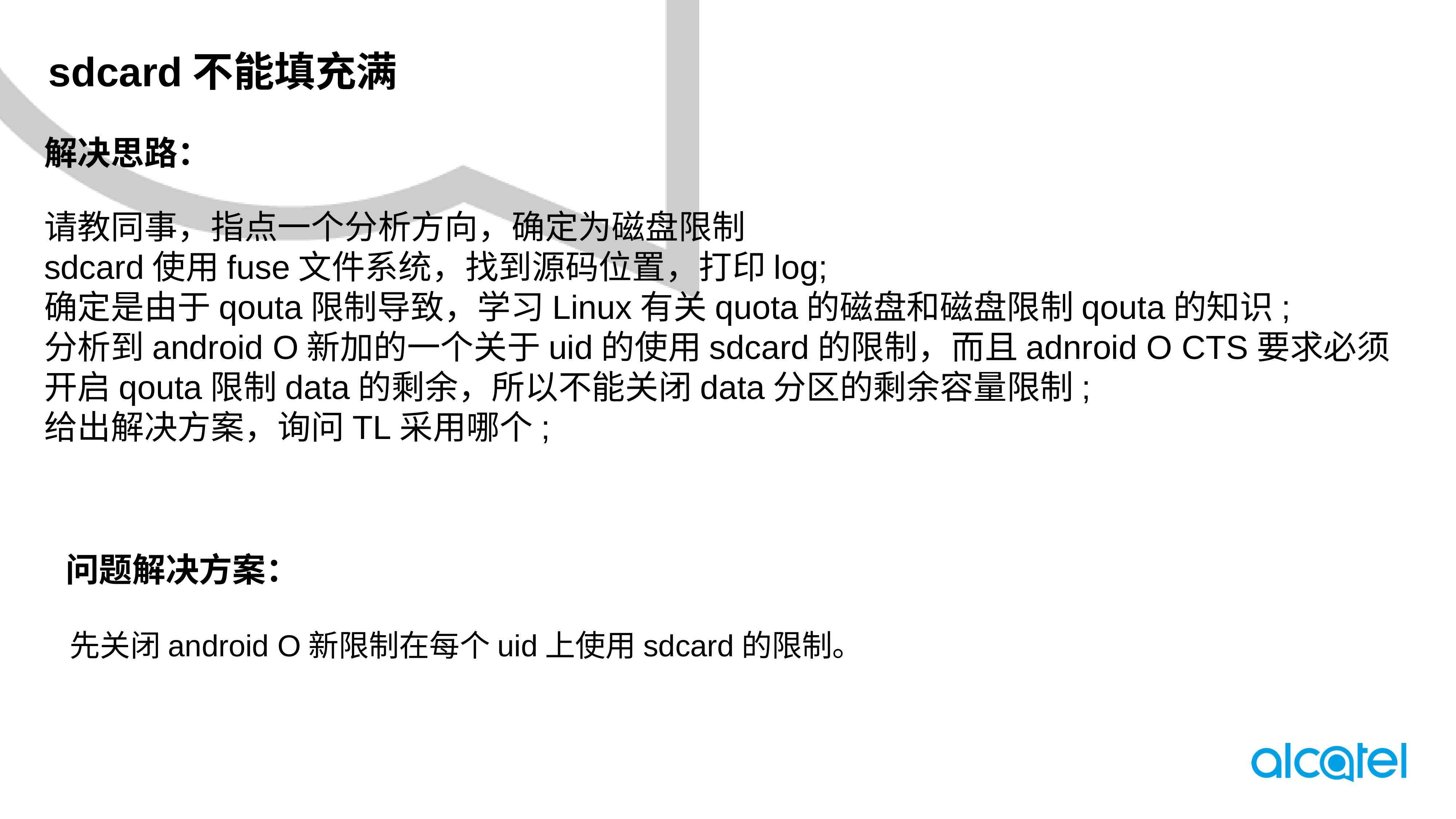

sdcard不能填充满
解决思路：
请教同事，指点一个分析方向，确定为磁盘限制
sdcard使用fuse文件系统，找到源码位置，打印log;
确定是由于qouta限制导致，学习Linux有关quota的磁盘和磁盘限制qouta的知识;
分析到android O新加的一个关于uid的使用sdcard的限制，而且adnroid O CTS要求必须开启qouta限制data的剩余，所以不能关闭data分区的剩余容量限制;
给出解决方案，询问TL采用哪个;

问题解决方案：
先关闭android O新限制在每个uid上使用sdcard的限制。